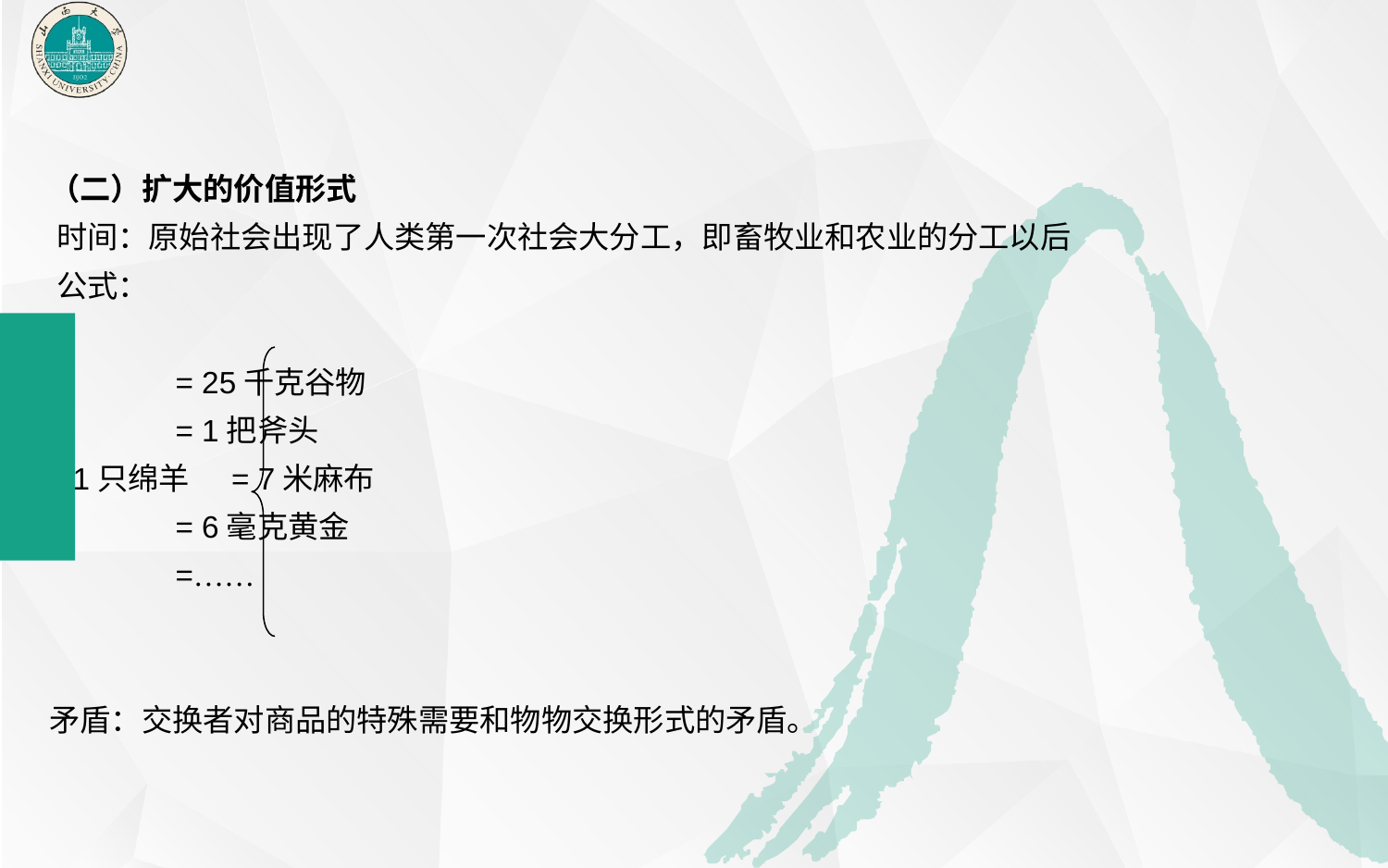

（二）扩大的价值形式
    时间：原始社会出现了人类第一次社会大分工，即畜牧业和农业的分工以后
    公式：

                  = 25千克谷物
                  = 1把斧头
      1只绵羊     = 7米麻布
                  = 6毫克黄金
                  =……

   矛盾：交换者对商品的特殊需要和物物交换形式的矛盾。